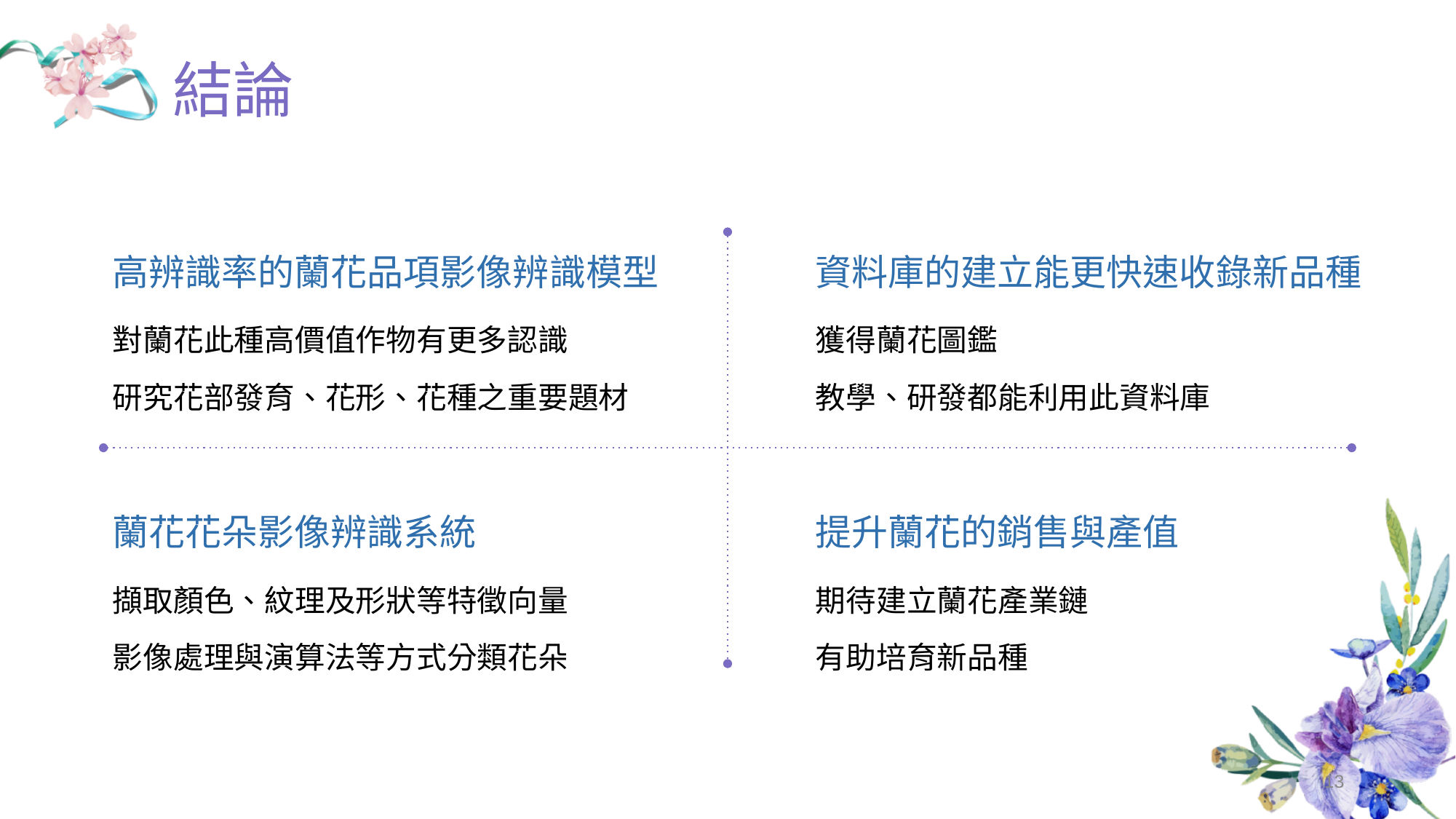

# 結論
高辨識率的蘭花品項影像辨識模型
對蘭花此種高價值作物有更多認識
研究花部發育、花形、花種之重要題材
資料庫的建立能更快速收錄新品種
獲得蘭花圖鑑
教學、研發都能利用此資料庫
蘭花花朵影像辨識系統
擷取顏色、紋理及形狀等特徵向量
影像處理與演算法等方式分類花朵
提升蘭花的銷售與產值
期待建立蘭花產業鏈
有助培育新品種
13